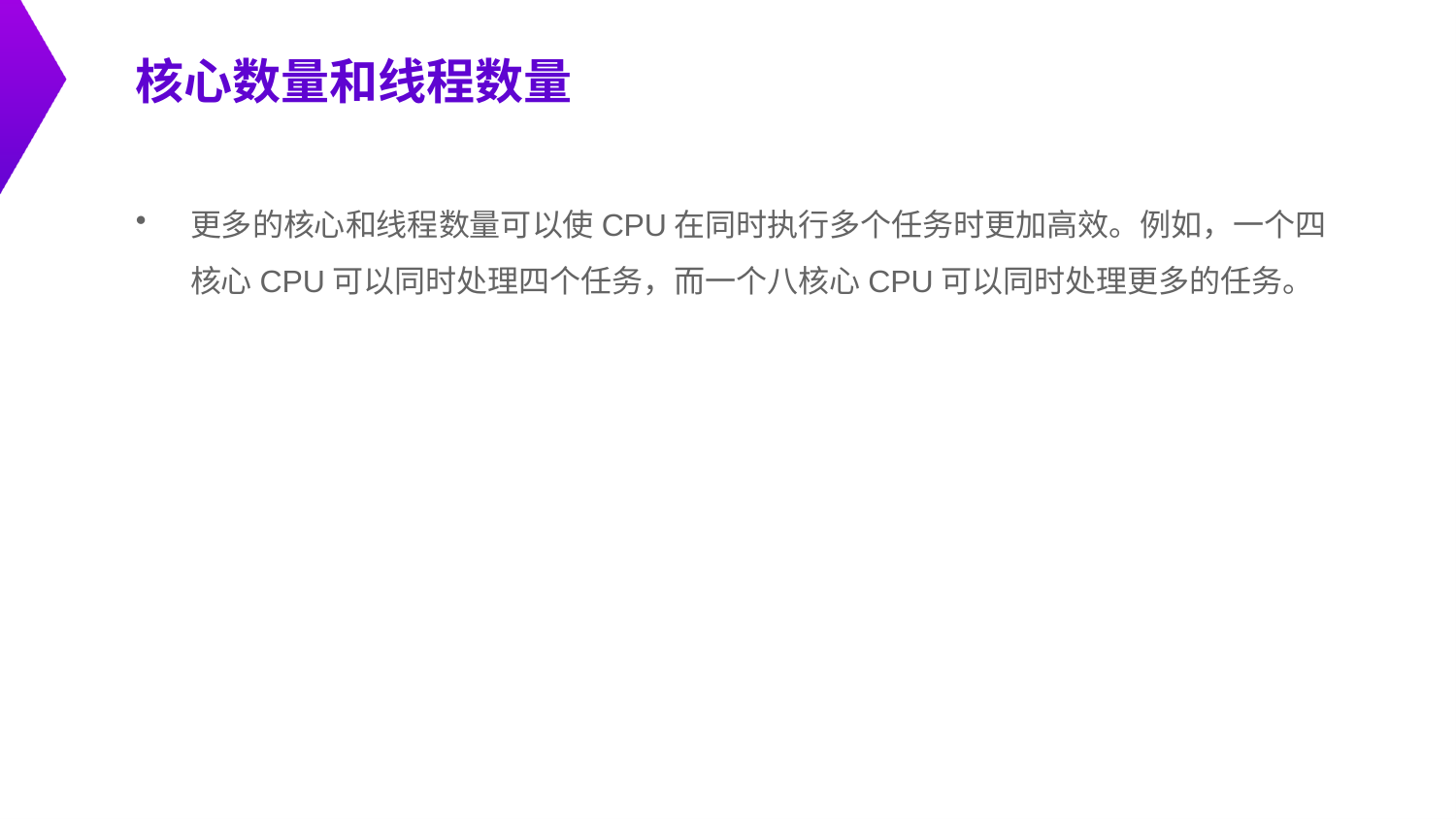

核心数量和线程数量
更多的核心和线程数量可以使CPU在同时执行多个任务时更加高效。例如，一个四核心CPU可以同时处理四个任务，而一个八核心CPU可以同时处理更多的任务。